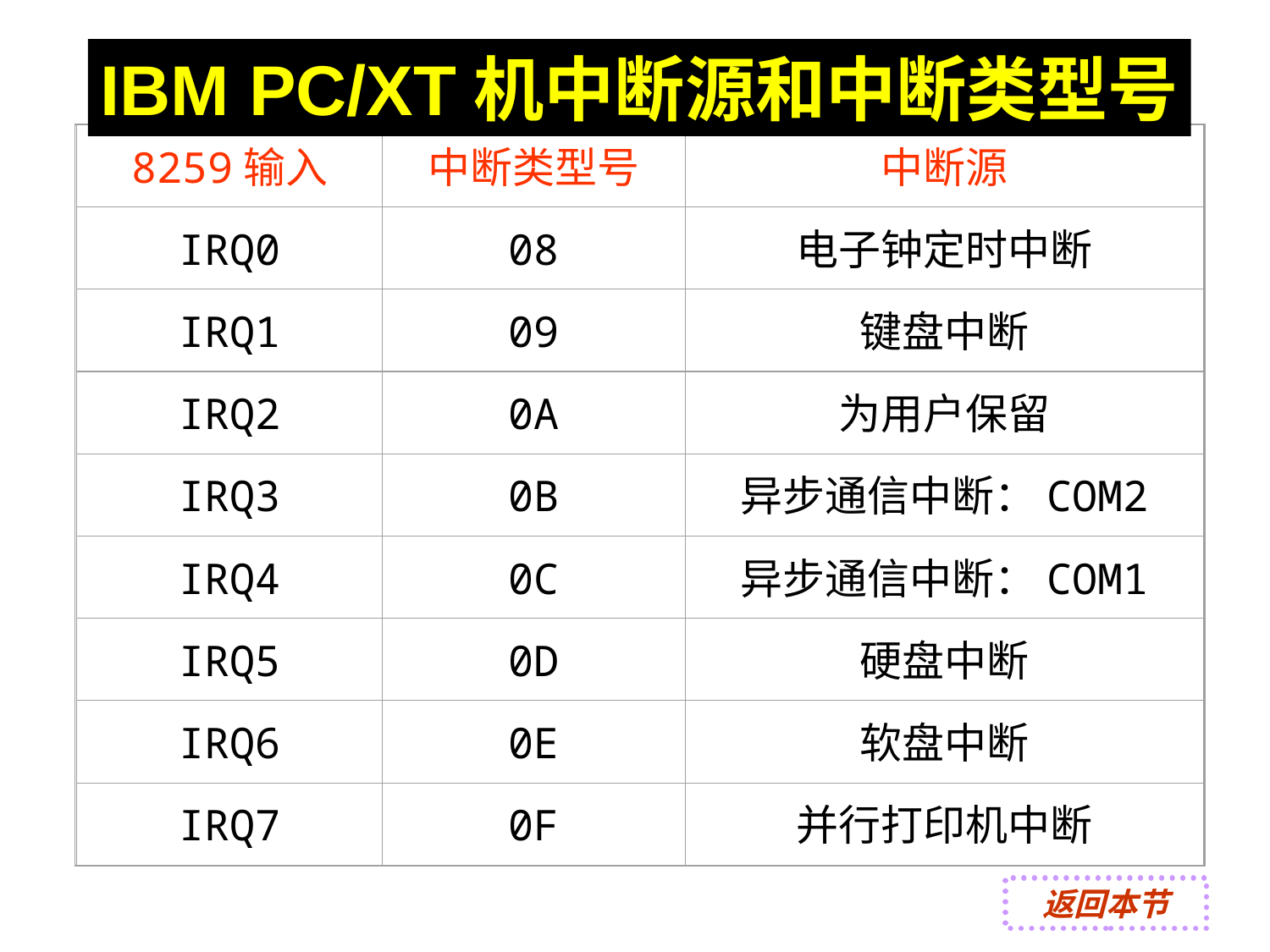

IBM PC/XT机中断源和中断类型号

8259输入

中断类型号

中断源

IRQ0

08

电子钟定时中断

IRQ1

09

键盘中断

IRQ2

0A

为用户保留

IRQ3

0B

异步通信中断：COM2

IRQ4

0C

异步通信中断：COM1

IRQ5

0D

硬盘中断

IRQ6

0E

软盘中断

IRQ7

0F

并行打印机中断

返回本节